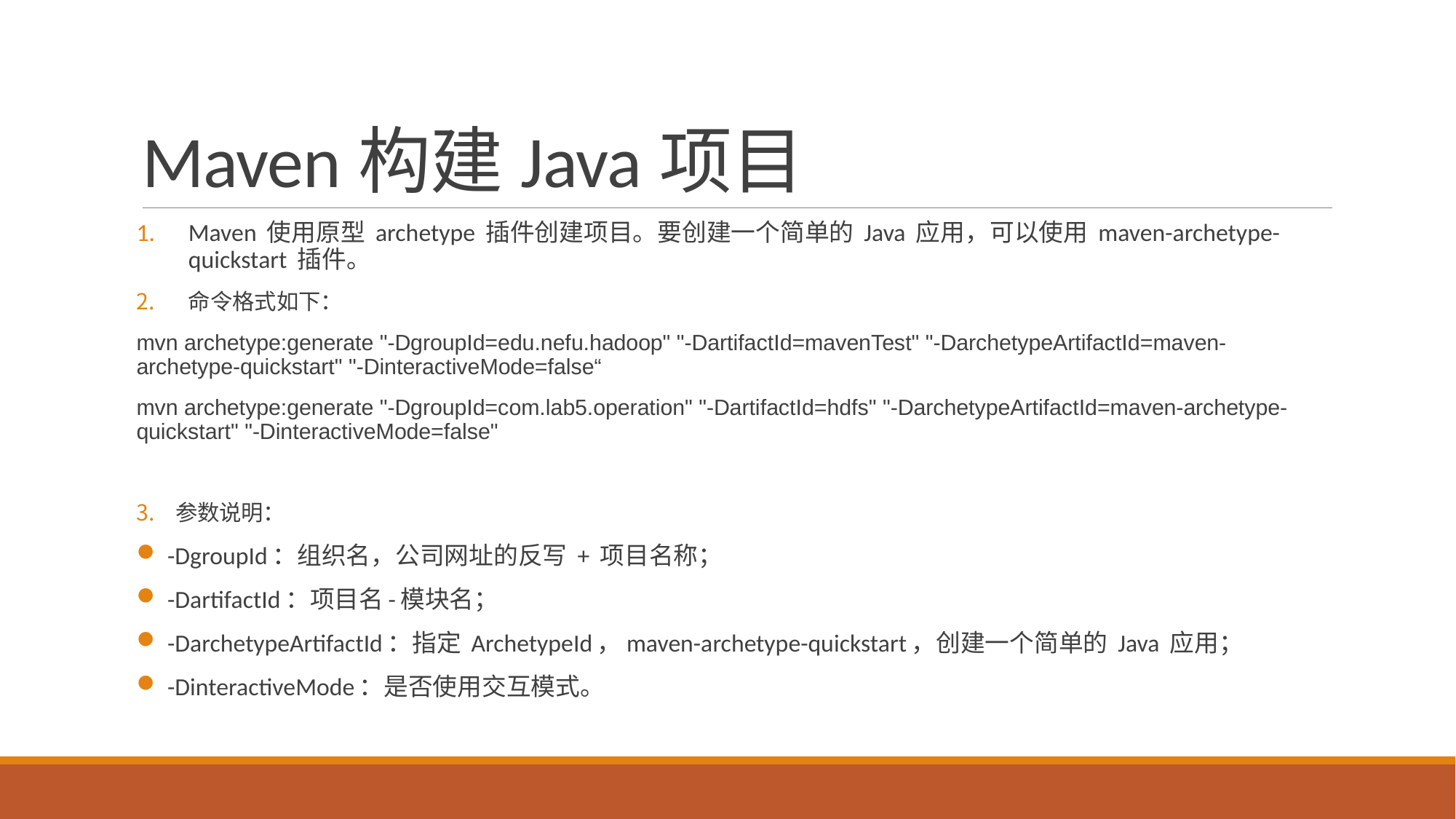

# Maven构建Java项目
Maven 使用原型 archetype 插件创建项目。要创建一个简单的 Java 应用，可以使用 maven-archetype-quickstart 插件。
命令格式如下：
mvn archetype:generate "-DgroupId=edu.nefu.hadoop" "-DartifactId=mavenTest" "-DarchetypeArtifactId=maven-archetype-quickstart" "-DinteractiveMode=false“
mvn archetype:generate "-DgroupId=com.lab5.operation" "-DartifactId=hdfs" "-DarchetypeArtifactId=maven-archetype-quickstart" "-DinteractiveMode=false"

参数说明：
  -DgroupId：组织名，公司网址的反写 + 项目名称；
  -DartifactId：项目名-模块名；
  -DarchetypeArtifactId：指定 ArchetypeId，maven-archetype-quickstart，创建一个简单的 Java 应用；
  -DinteractiveMode：是否使用交互模式。